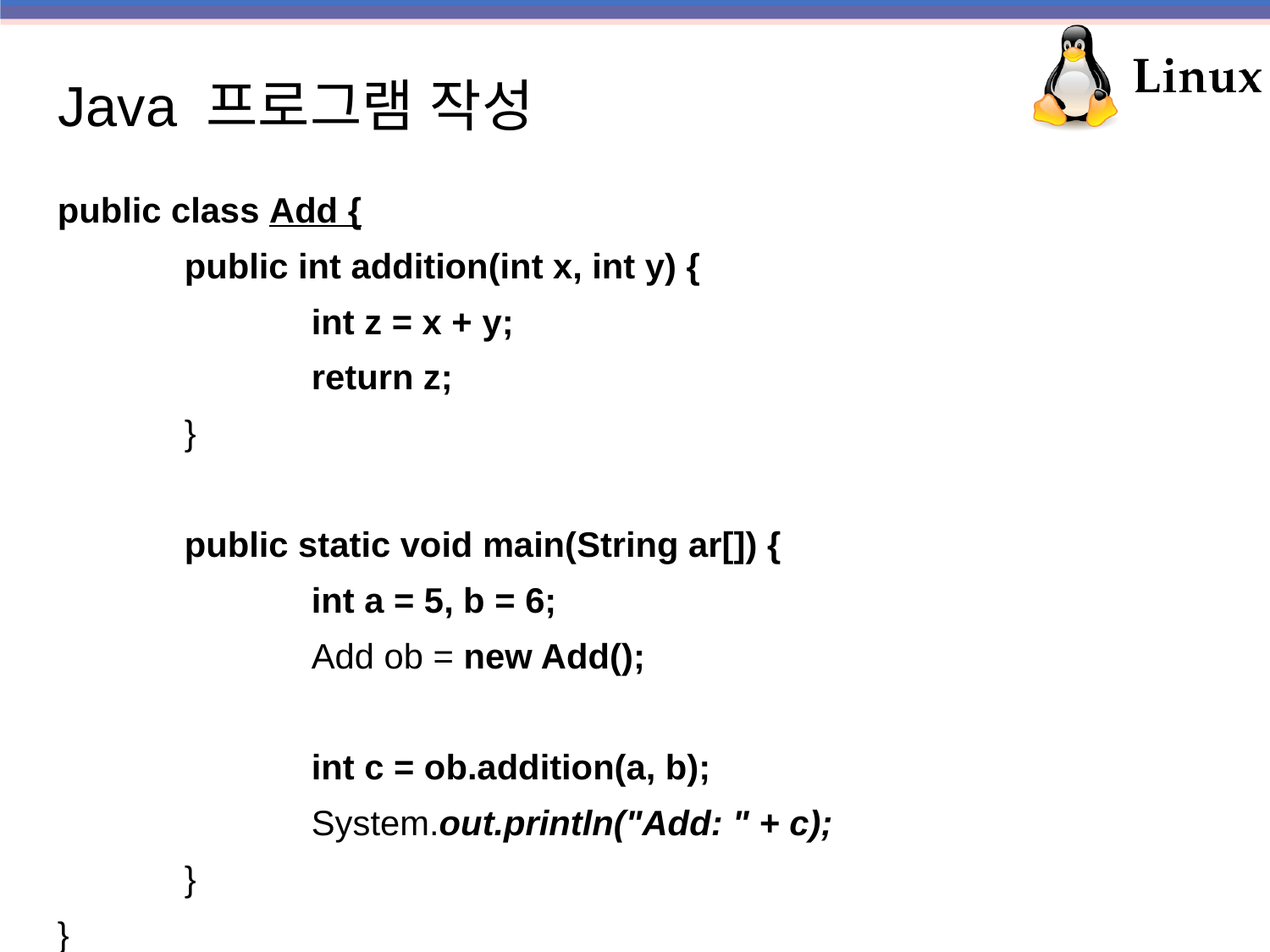

# Java 프로그램 작성
public class Add {
	public int addition(int x, int y) {
		int z = x + y;
		return z;
	}

	public static void main(String ar[]) {
		int a = 5, b = 6;
		Add ob = new Add();

		int c = ob.addition(a, b);
		System.out.println("Add: " + c);
	}
}